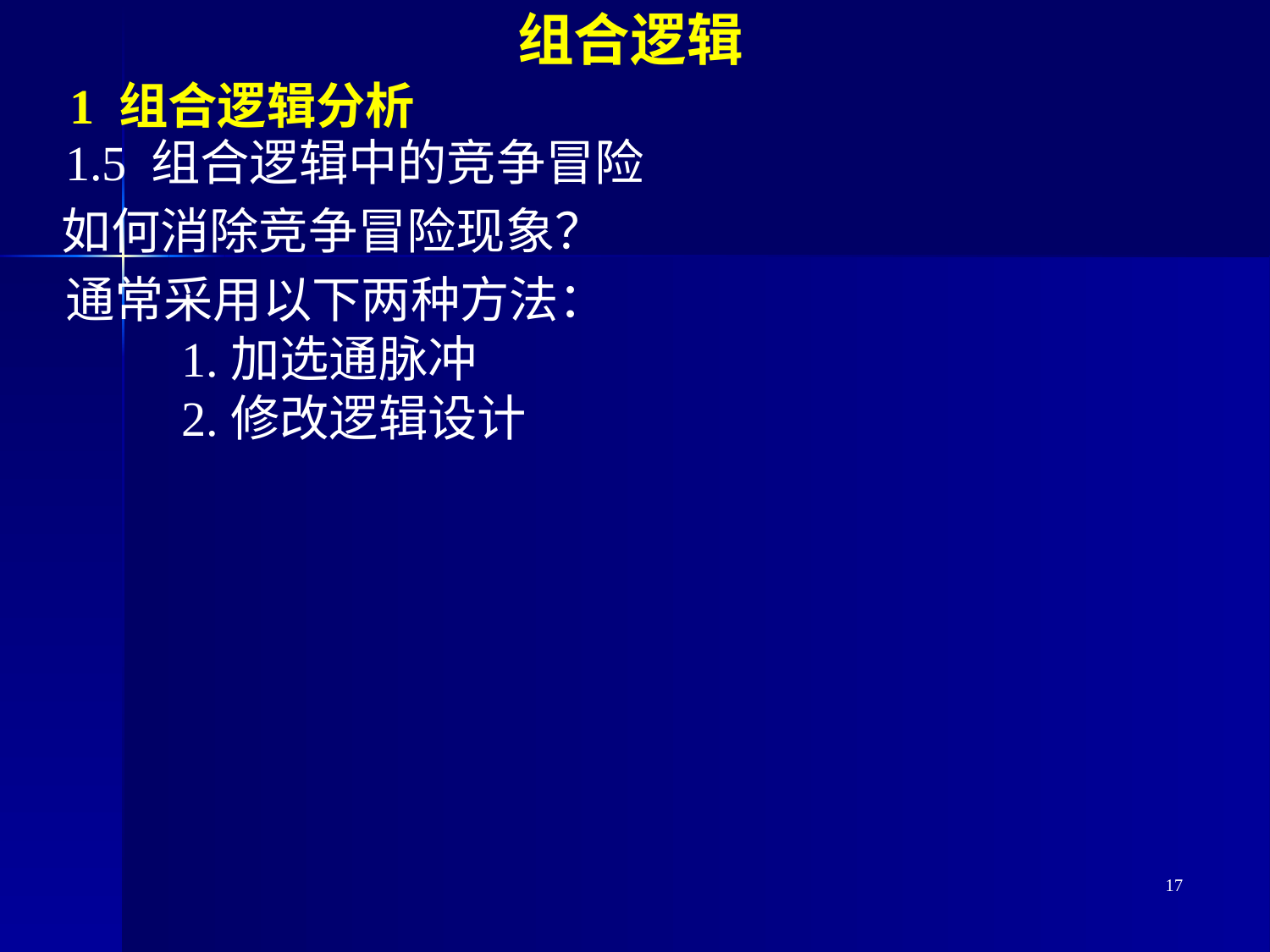

# 组合逻辑
1 组合逻辑分析
1.5 组合逻辑中的竞争冒险
如何消除竞争冒险现象？
通常采用以下两种方法：
1.加选通脉冲
2.修改逻辑设计
17